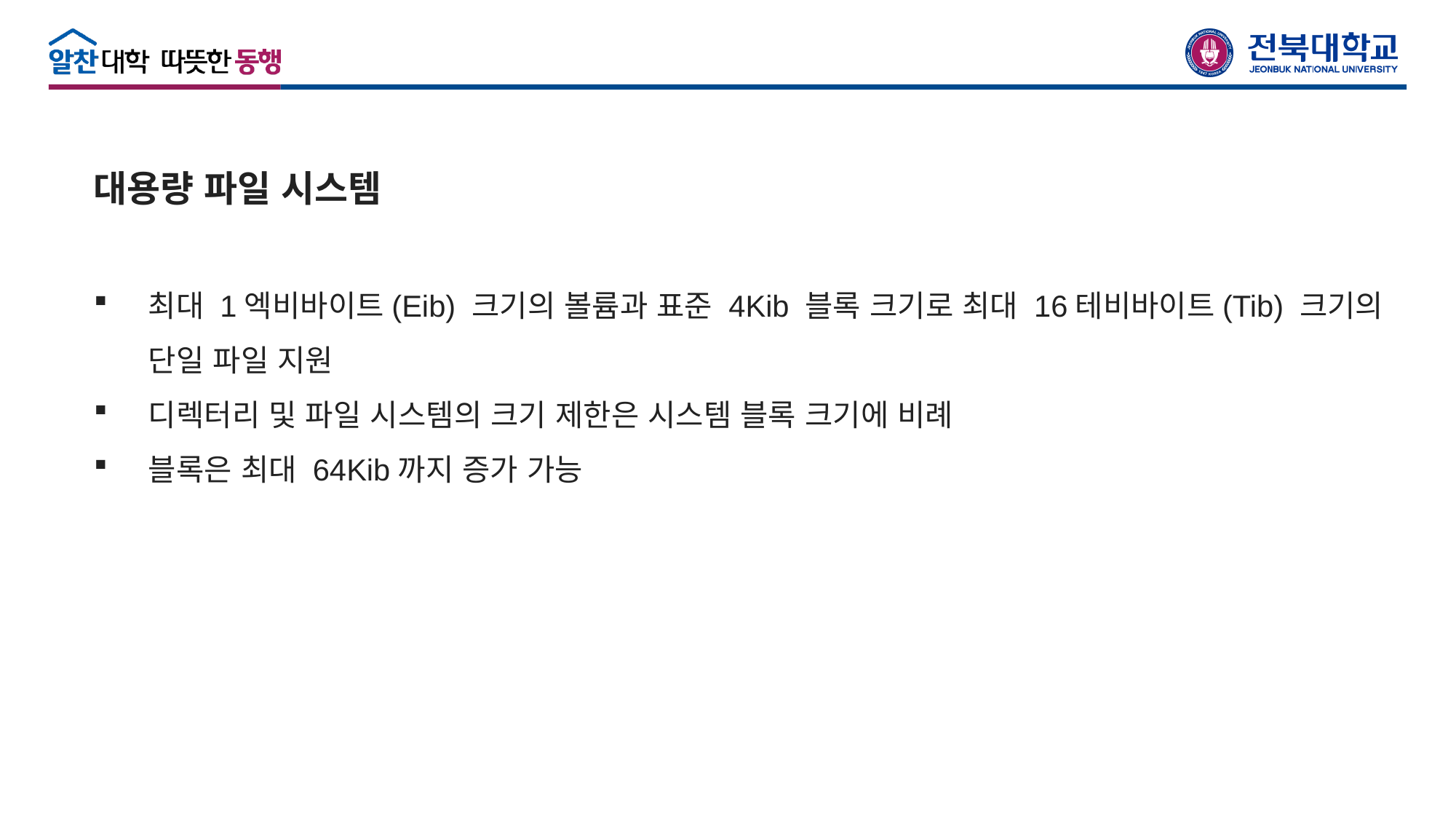

대용량 파일 시스템
최대 1엑비바이트(Eib) 크기의 볼륨과 표준 4Kib 블록 크기로 최대 16테비바이트(Tib) 크기의 단일 파일 지원
디렉터리 및 파일 시스템의 크기 제한은 시스템 블록 크기에 비례
블록은 최대 64Kib까지 증가 가능